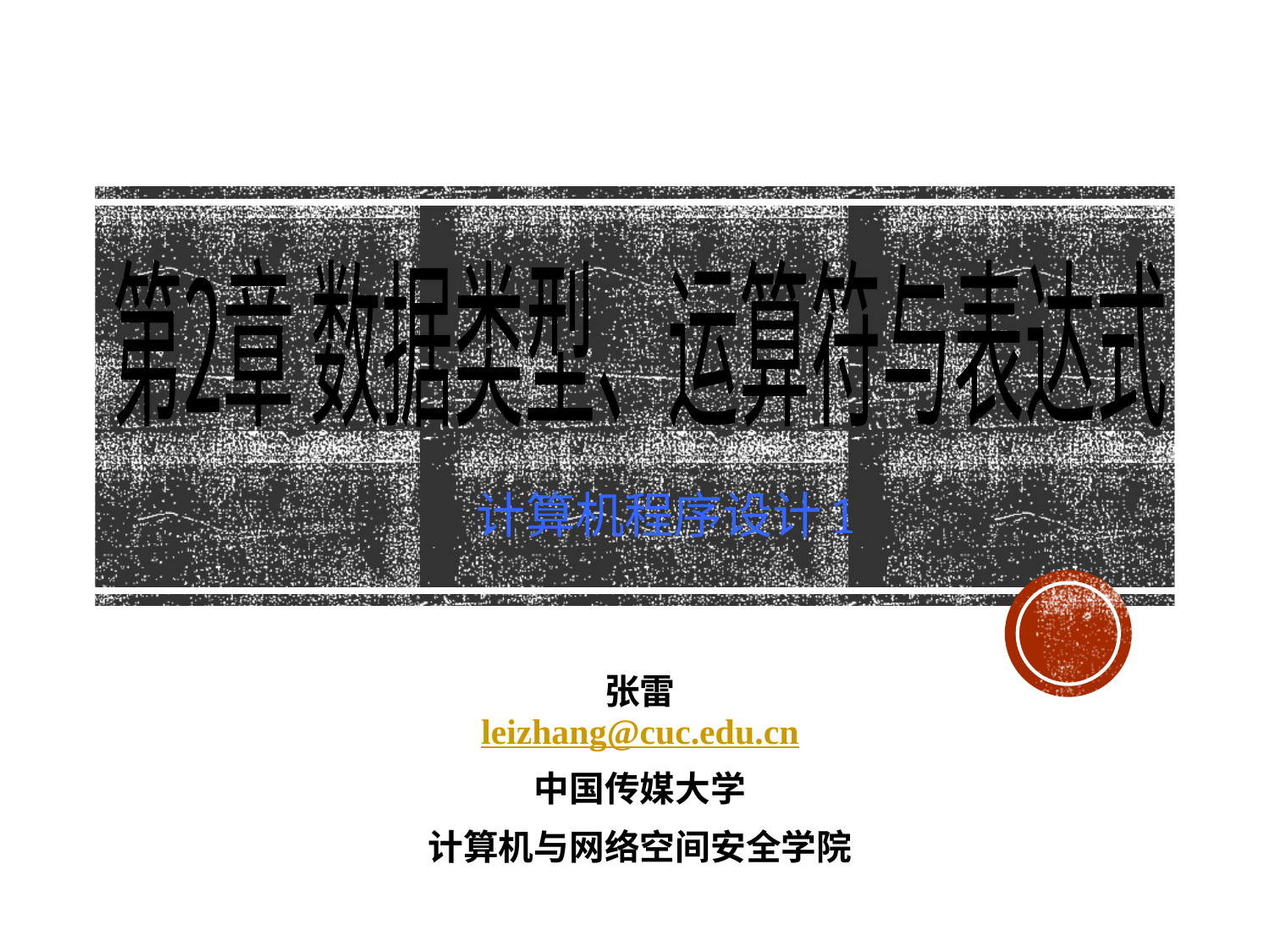

第2章 数据类型、运算符与表达式
计算机程序设计1
张雷
leizhang@cuc.edu.cn
中国传媒大学
计算机与网络空间安全学院